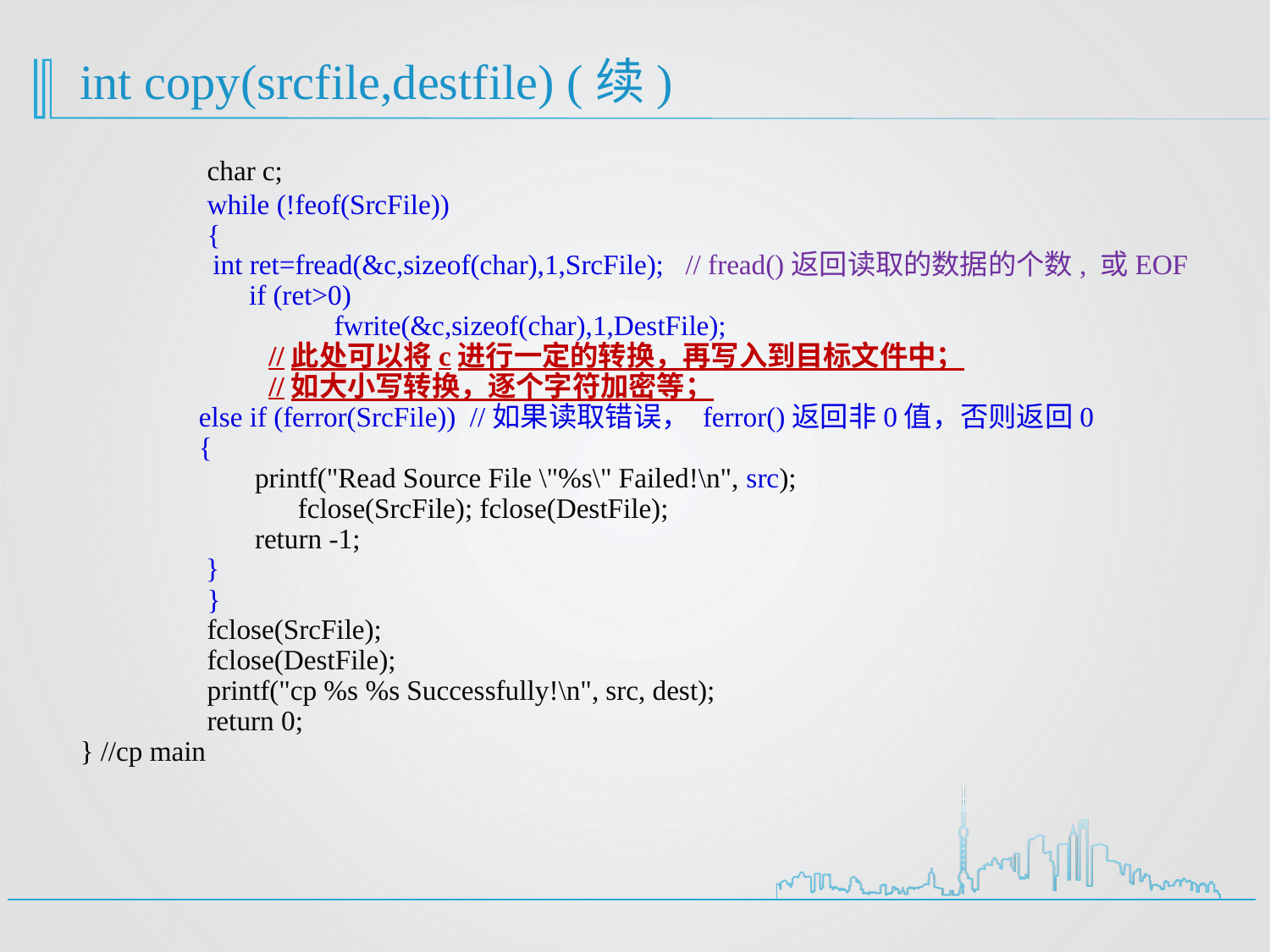

# int copy(srcfile,destfile) (续)
	char c;
	while (!feof(SrcFile))
	{
                   int ret=fread(&c,sizeof(char),1,SrcFile);   // fread()返回读取的数据的个数, 或EOF
	      if (ret>0)
	 	fwrite(&c,sizeof(char),1,DestFile);
                           //此处可以将c进行一定的转换，再写入到目标文件中；
                           //如大小写转换，逐个字符加密等；
                 else if (ferror(SrcFile))  //如果读取错误， ferror()返回非0值，否则返回0
                 {
                         printf("Read Source File \"%s\" Failed!\n", src);
	             fclose(SrcFile); fclose(DestFile);
                         return -1;
                  }
	}
	fclose(SrcFile);
	fclose(DestFile);
	printf("cp %s %s Successfully!\n", src, dest);
	return 0;
} //cp main